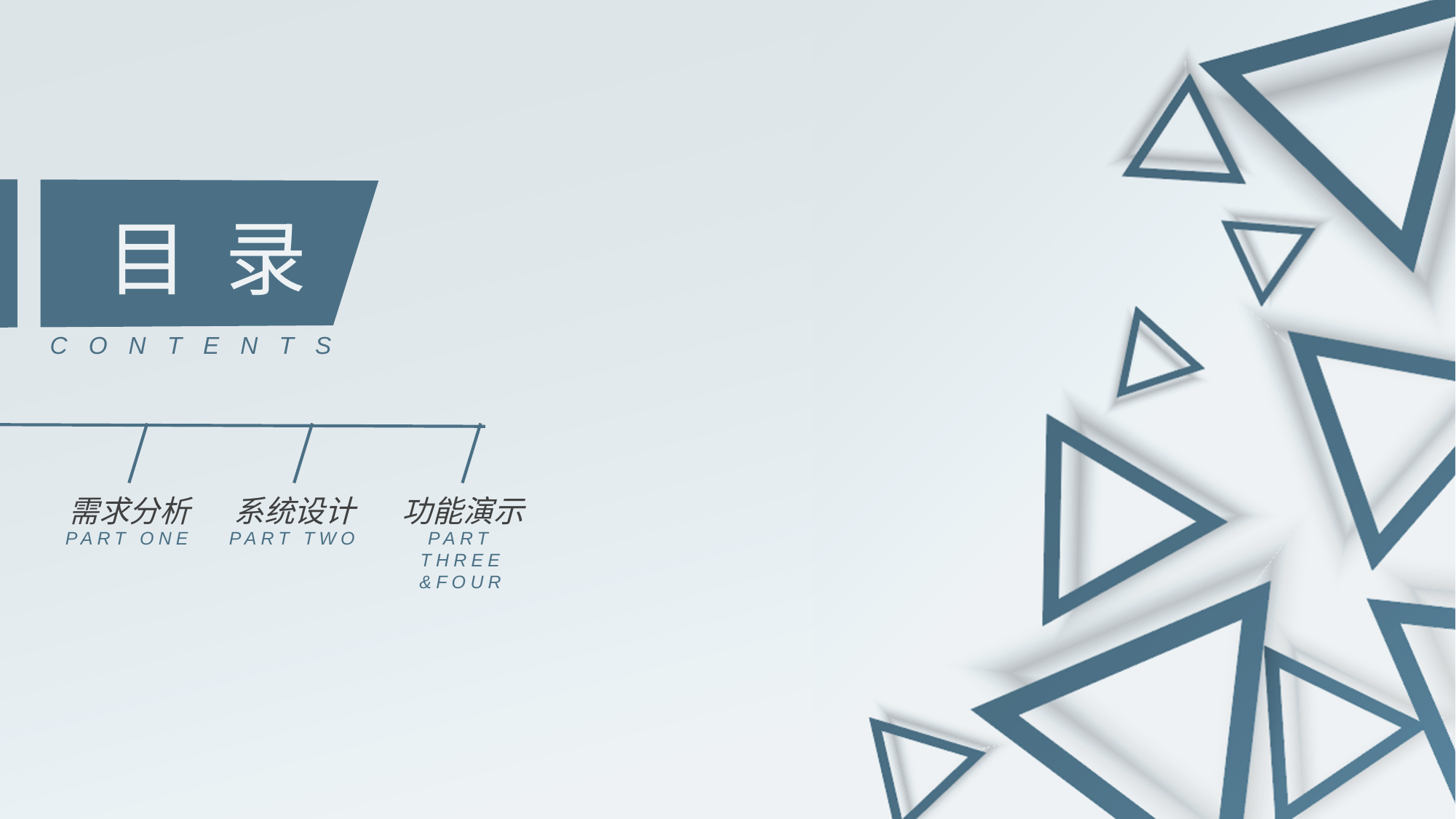

目  录
CONTENTS
需求分析
PART ONE
系统设计
PART TWO
功能演示
PART THREE
&FOUR